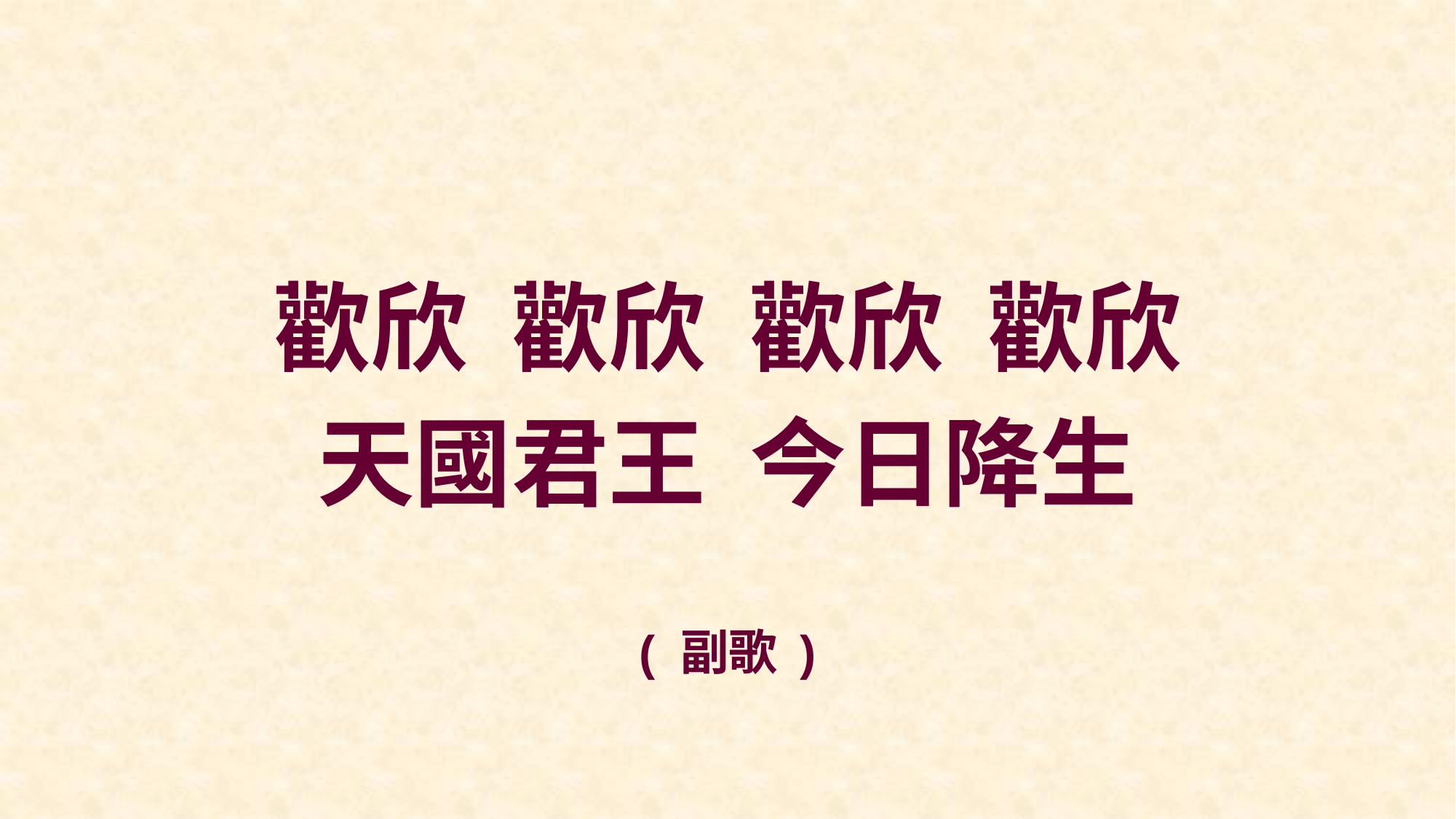

歡欣  歡欣  歡欣  歡欣
天國君王  今日降生
( 副歌 )